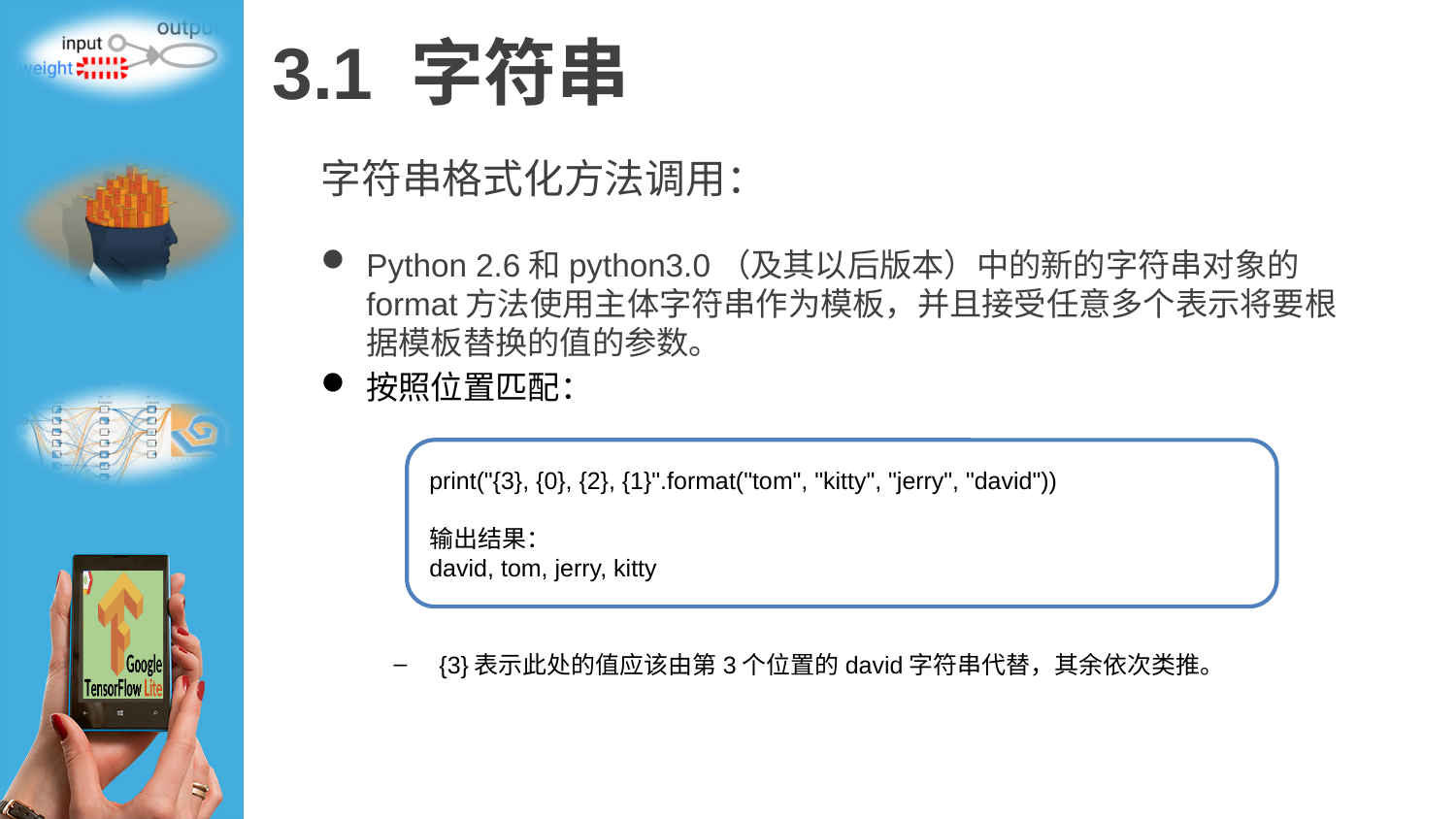

# 3.1 字符串
字符串格式化方法调用：
Python 2.6和python3.0（及其以后版本）中的新的字符串对象的format方法使用主体字符串作为模板，并且接受任意多个表示将要根据模板替换的值的参数。
按照位置匹配：

{3}表示此处的值应该由第3个位置的david字符串代替，其余依次类推。

print("{3}, {0}, {2}, {1}".format("tom", "kitty", "jerry", "david"))

输出结果：
david, tom, jerry, kitty